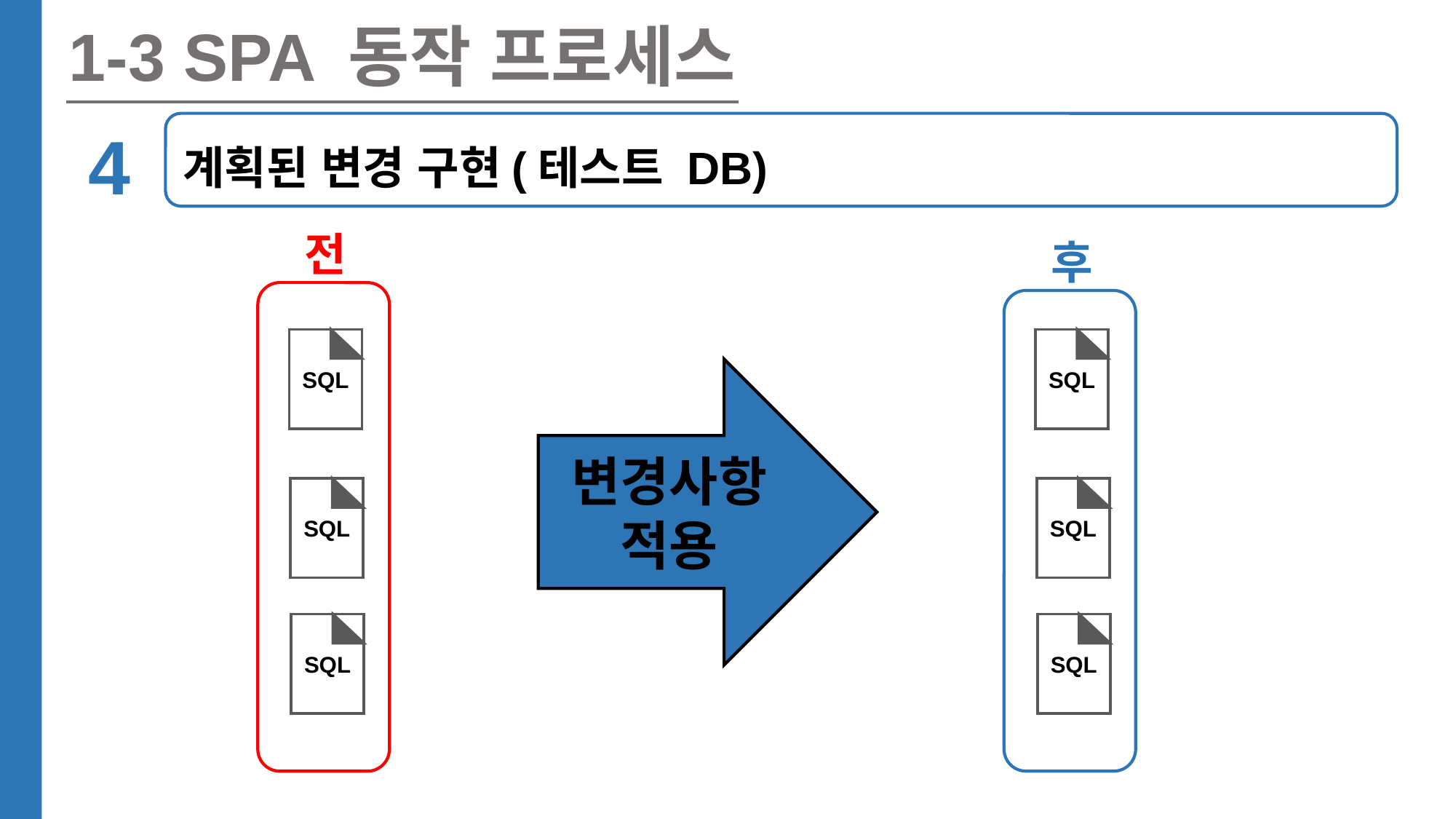

1-3 SPA 동작 프로세스
4
계획된 변경 구현(테스트 DB)
전
후

SQL

SQL
변경사항
적용

SQL

SQL

SQL

SQL